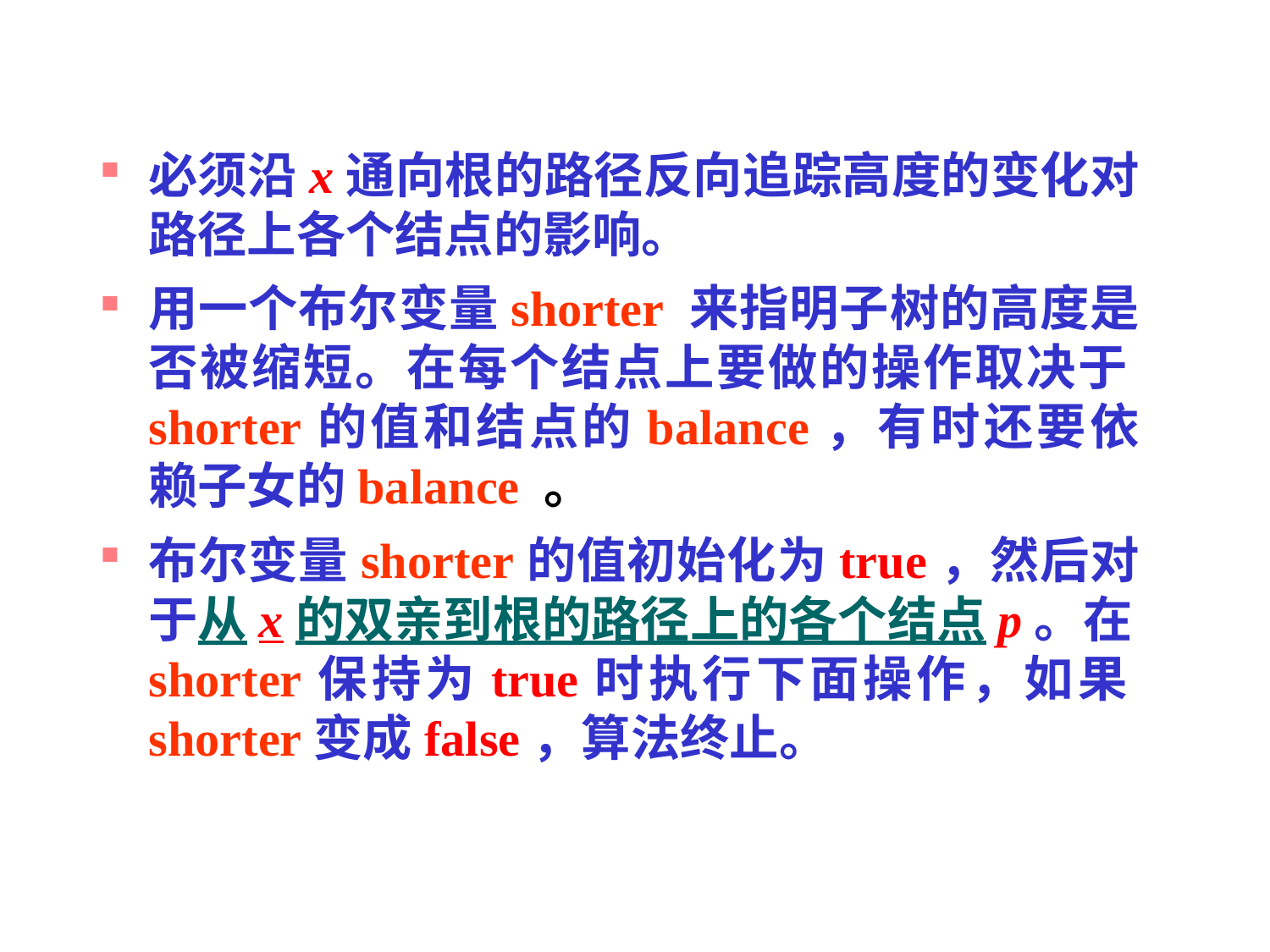

必须沿x通向根的路径反向追踪高度的变化对路径上各个结点的影响。
用一个布尔变量shorter 来指明子树的高度是否被缩短。在每个结点上要做的操作取决于shorter的值和结点的balance，有时还要依赖子女的balance 。
布尔变量shorter的值初始化为true，然后对于从x的双亲到根的路径上的各个结点p。在shorter保持为true时执行下面操作，如果shorter变成false，算法终止。
155